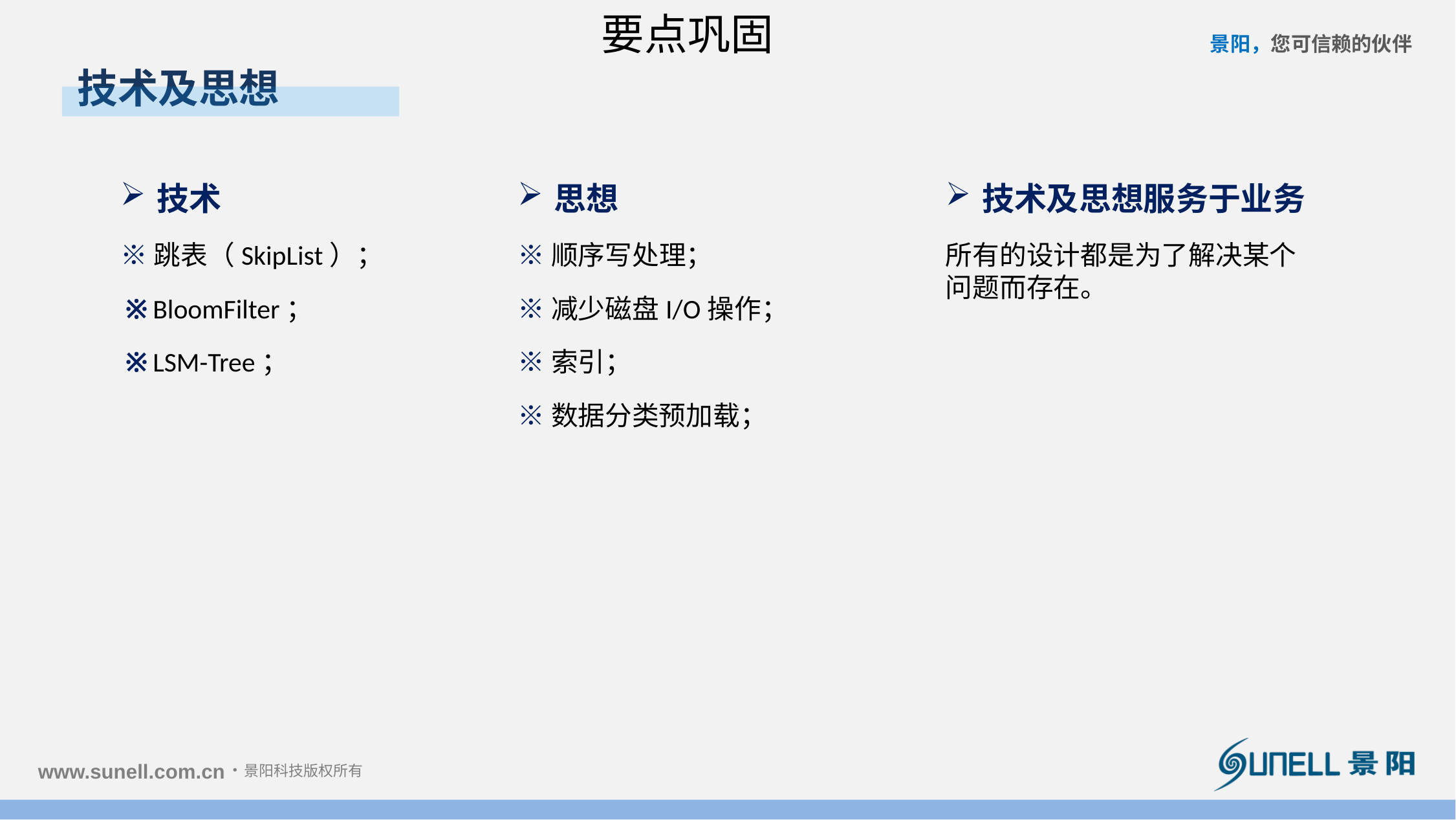

要点巩固

技术及思想

技术
※跳表（SkipList）；
※BloomFilter；
※LSM-Tree；

思想
※顺序写处理；
※减少磁盘I/O操作；
※索引；
※数据分类预加载；

技术及思想服务于业务
所有的设计都是为了解决某个问题而存在。